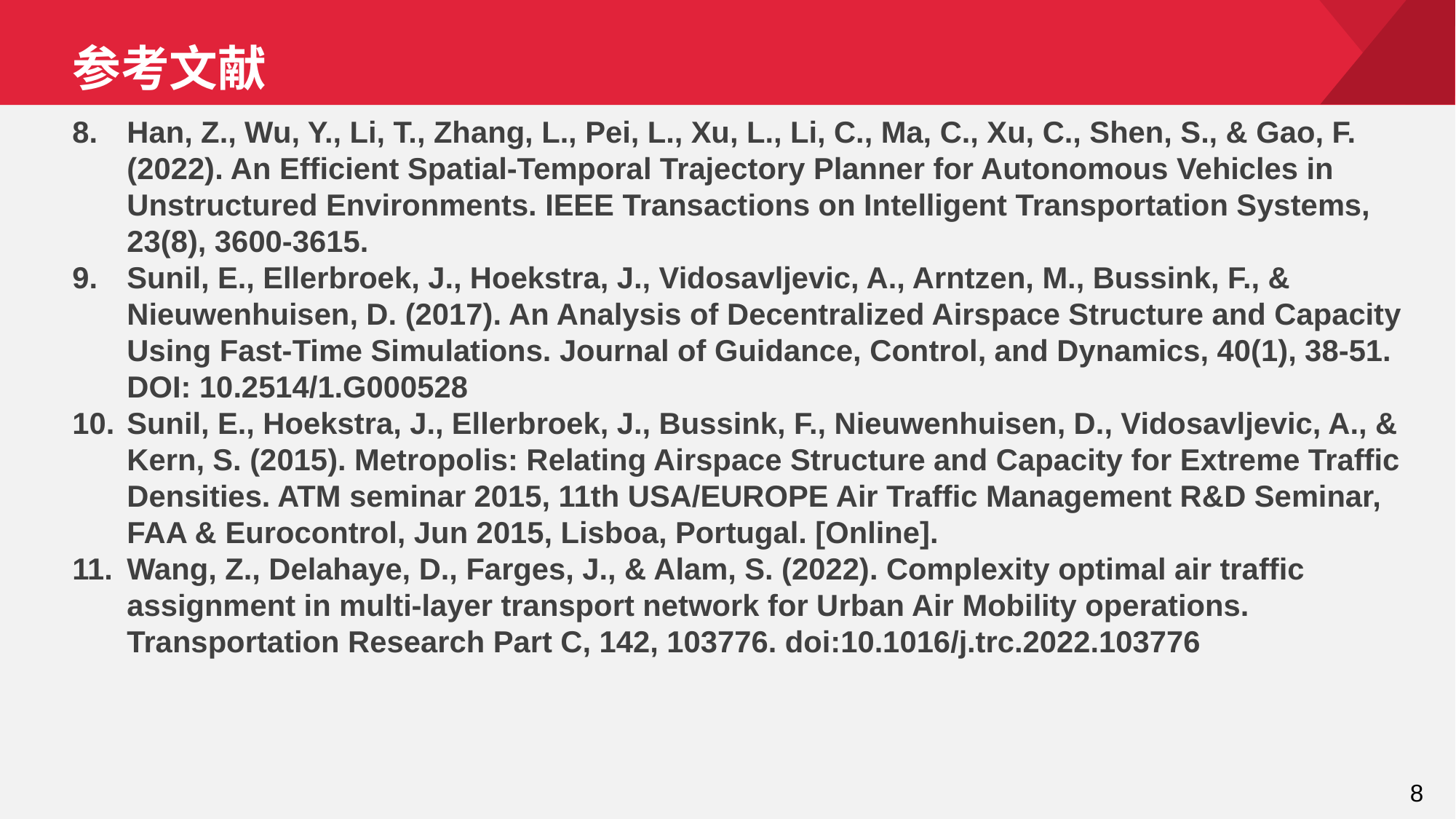

参考文献
Han, Z., Wu, Y., Li, T., Zhang, L., Pei, L., Xu, L., Li, C., Ma, C., Xu, C., Shen, S., & Gao, F. (2022). An Efficient Spatial-Temporal Trajectory Planner for Autonomous Vehicles in Unstructured Environments. IEEE Transactions on Intelligent Transportation Systems, 23(8), 3600-3615.
Sunil, E., Ellerbroek, J., Hoekstra, J., Vidosavljevic, A., Arntzen, M., Bussink, F., & Nieuwenhuisen, D. (2017). An Analysis of Decentralized Airspace Structure and Capacity Using Fast-Time Simulations. Journal of Guidance, Control, and Dynamics, 40(1), 38-51. DOI: 10.2514/1.G000528
Sunil, E., Hoekstra, J., Ellerbroek, J., Bussink, F., Nieuwenhuisen, D., Vidosavljevic, A., & Kern, S. (2015). Metropolis: Relating Airspace Structure and Capacity for Extreme Traffic Densities. ATM seminar 2015, 11th USA/EUROPE Air Traffic Management R&D Seminar, FAA & Eurocontrol, Jun 2015, Lisboa, Portugal. [Online].
Wang, Z., Delahaye, D., Farges, J., & Alam, S. (2022). Complexity optimal air traffic assignment in multi-layer transport network for Urban Air Mobility operations. Transportation Research Part C, 142, 103776. doi:10.1016/j.trc.2022.103776

8